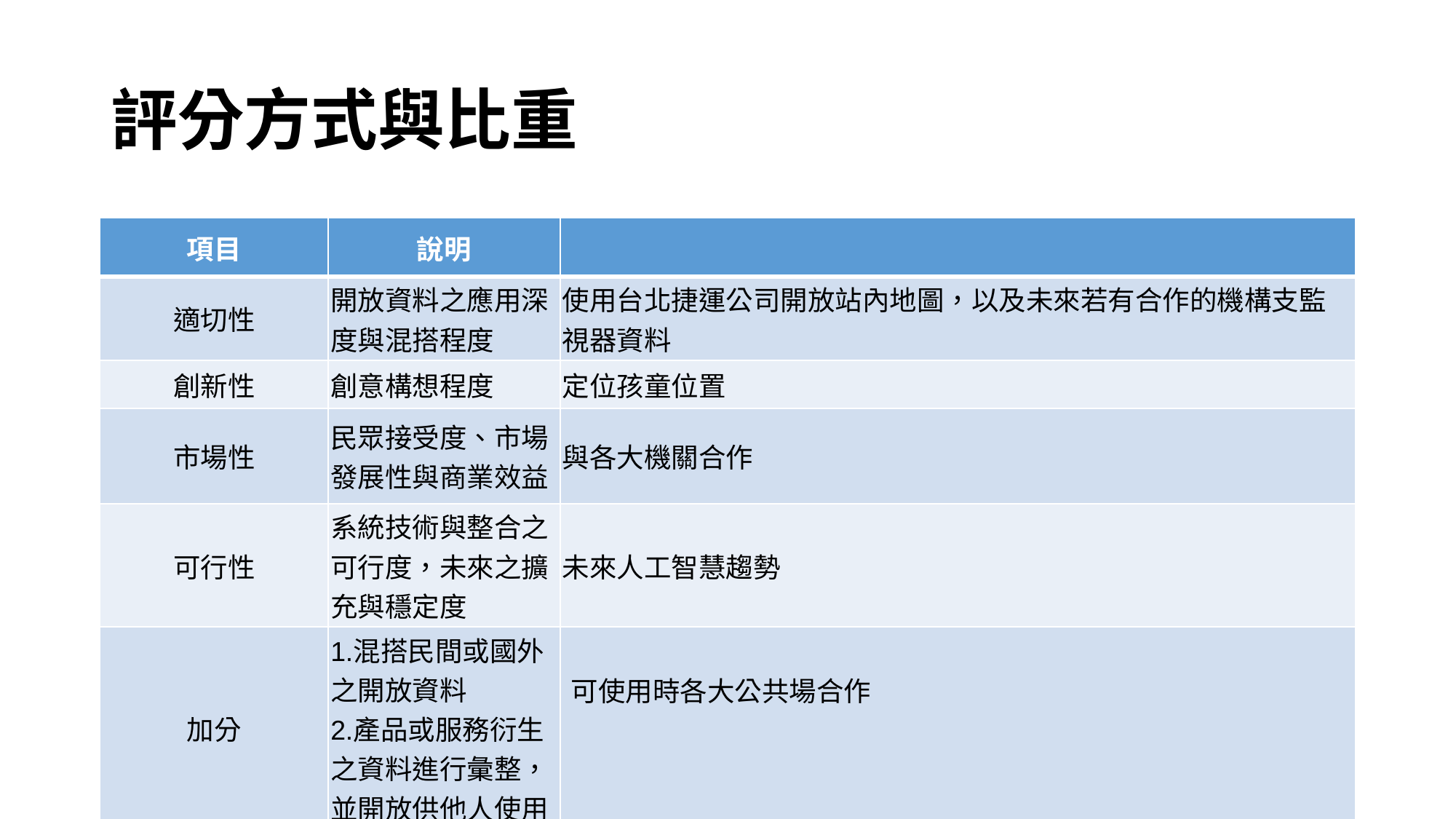

# 評分方式與比重
| 項目 | 說明 |  |
| --- | --- | --- |
| 適切性 | 開放資料之應用深度與混搭程度 | 使用台北捷運公司開放站內地圖，以及未來若有合作的機構支監視器資料 |
| 創新性 | 創意構想程度 | 定位孩童位置 |
| 市場性 | 民眾接受度、市場發展性與商業效益 | 與各大機關合作 |
| 可行性 | 系統技術與整合之可行度，未來之擴充與穩定度 | 未來人工智慧趨勢 |
| 加分 | 混搭民間或國外之開放資料 產品或服務衍生之資料進行彙整，並開放供他人使用 | 可使用時各大公共場合作 |
6